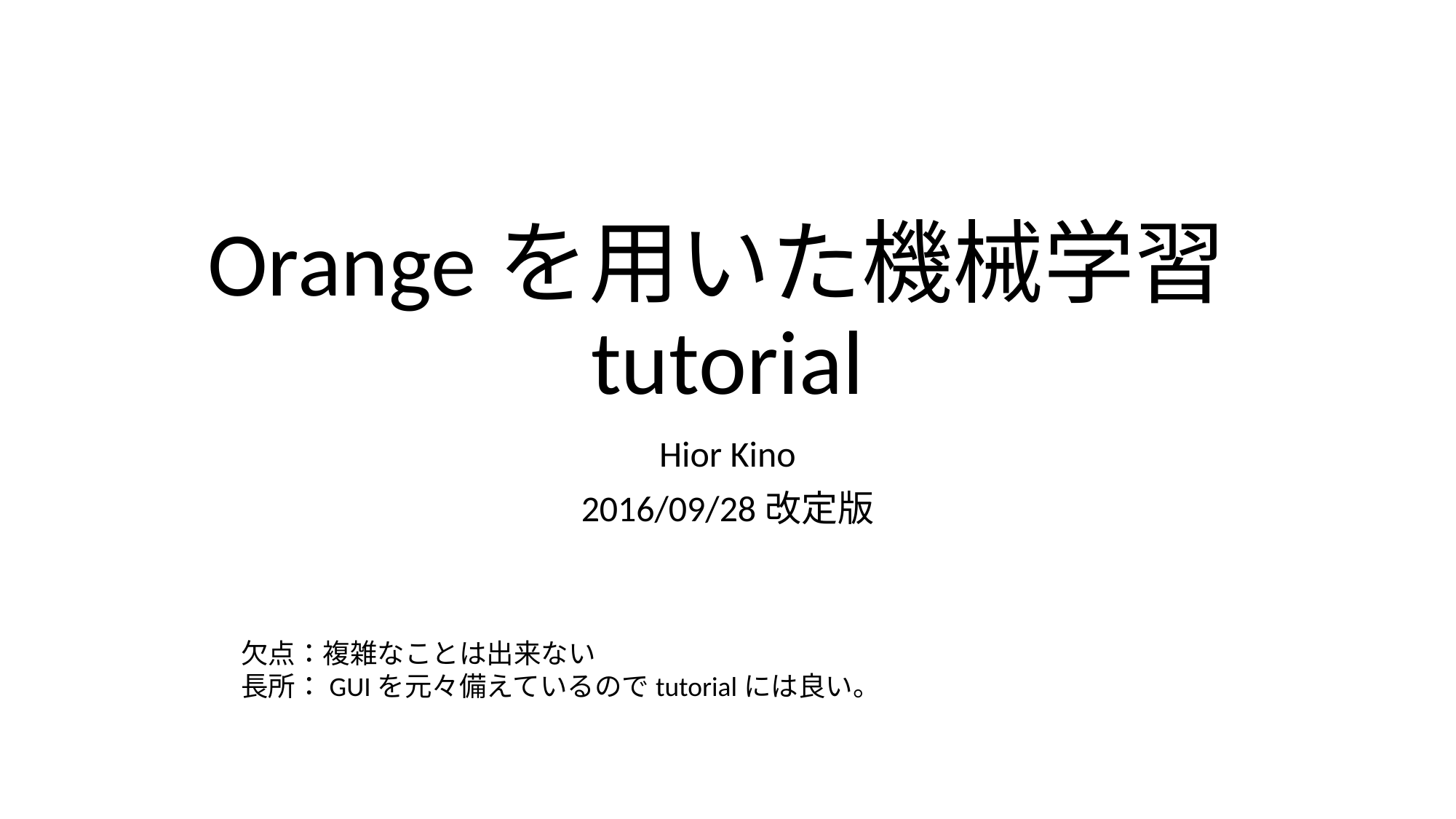

# Orangeを用いた機械学習tutorial
Hior Kino
2016/09/28改定版
欠点：複雑なことは出来ない
長所：GUIを元々備えているのでtutorialには良い。